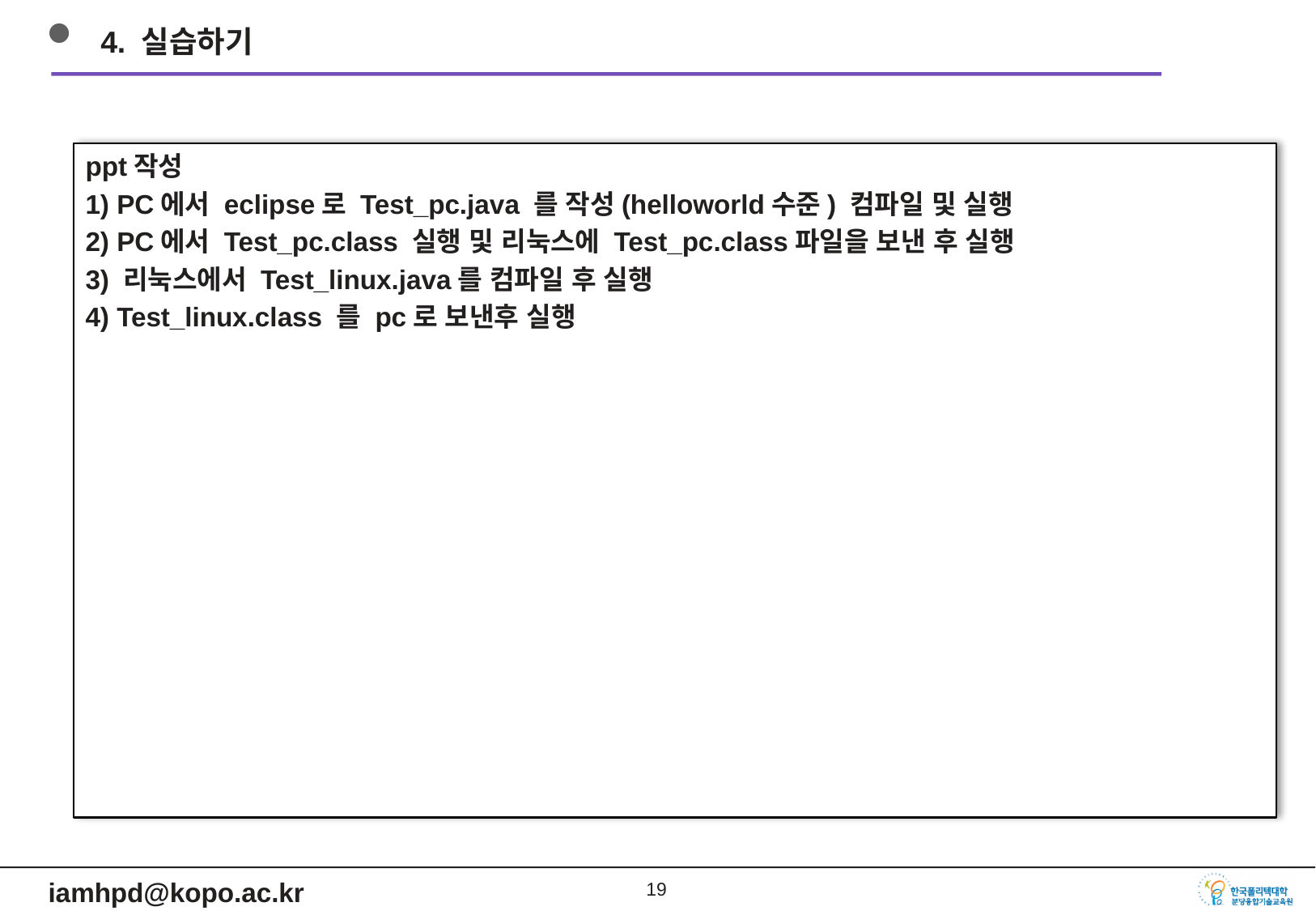

4. 실습하기
ppt작성
1) PC에서 eclipse로 Test_pc.java 를 작성(helloworld수준) 컴파일 및 실행
2) PC에서 Test_pc.class 실행 및 리눅스에 Test_pc.class파일을 보낸 후 실행
3) 리눅스에서 Test_linux.java를 컴파일 후 실행
4) Test_linux.class 를 pc로 보낸후 실행

19